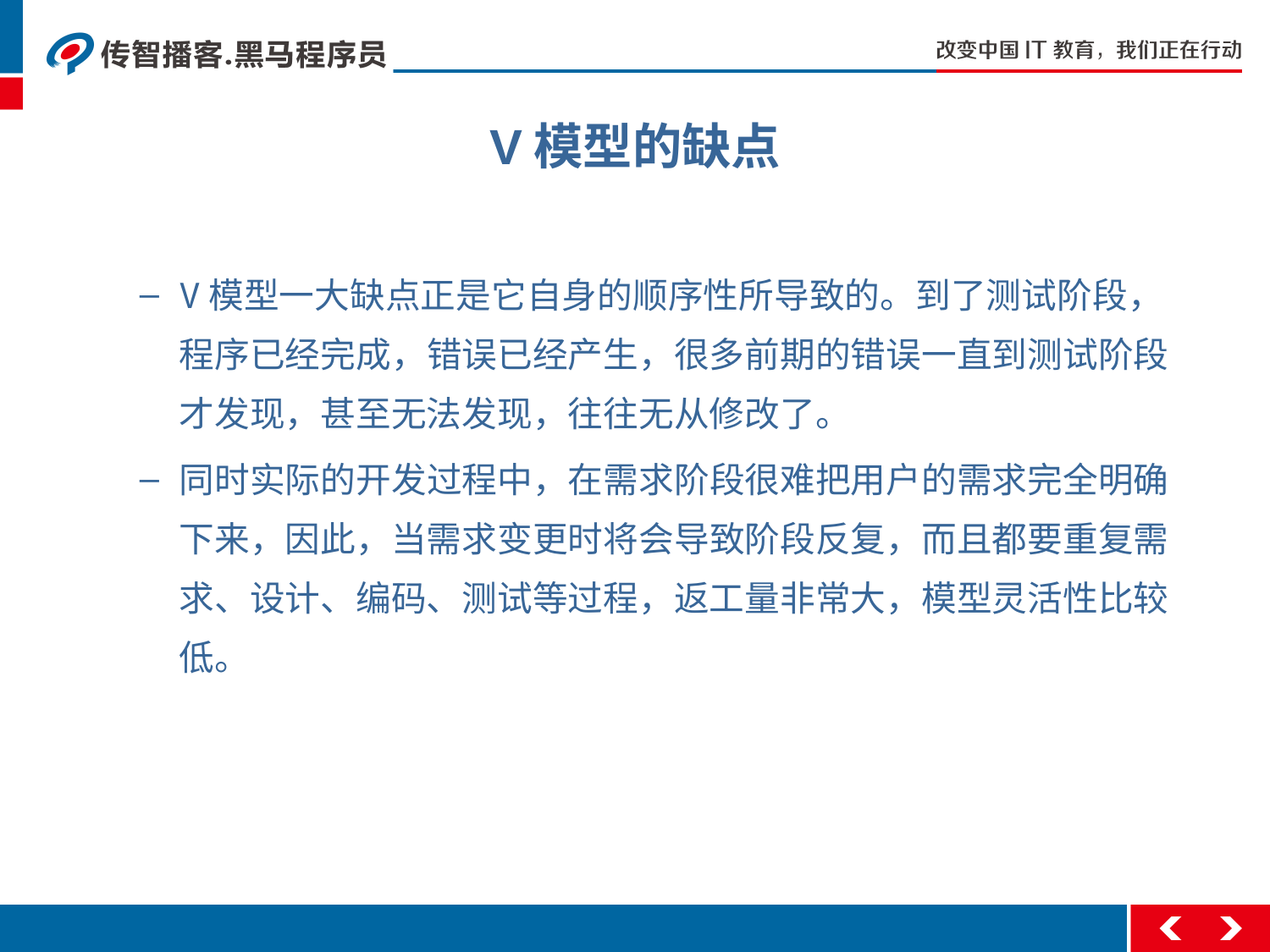

V模型的缺点

V模型一大缺点正是它自身的顺序性所导致的。到了测试阶段，程序已经完成，错误已经产生，很多前期的错误一直到测试阶段才发现，甚至无法发现，往往无从修改了。
同时实际的开发过程中，在需求阶段很难把用户的需求完全明确下来，因此，当需求变更时将会导致阶段反复，而且都要重复需求、设计、编码、测试等过程，返工量非常大，模型灵活性比较低。